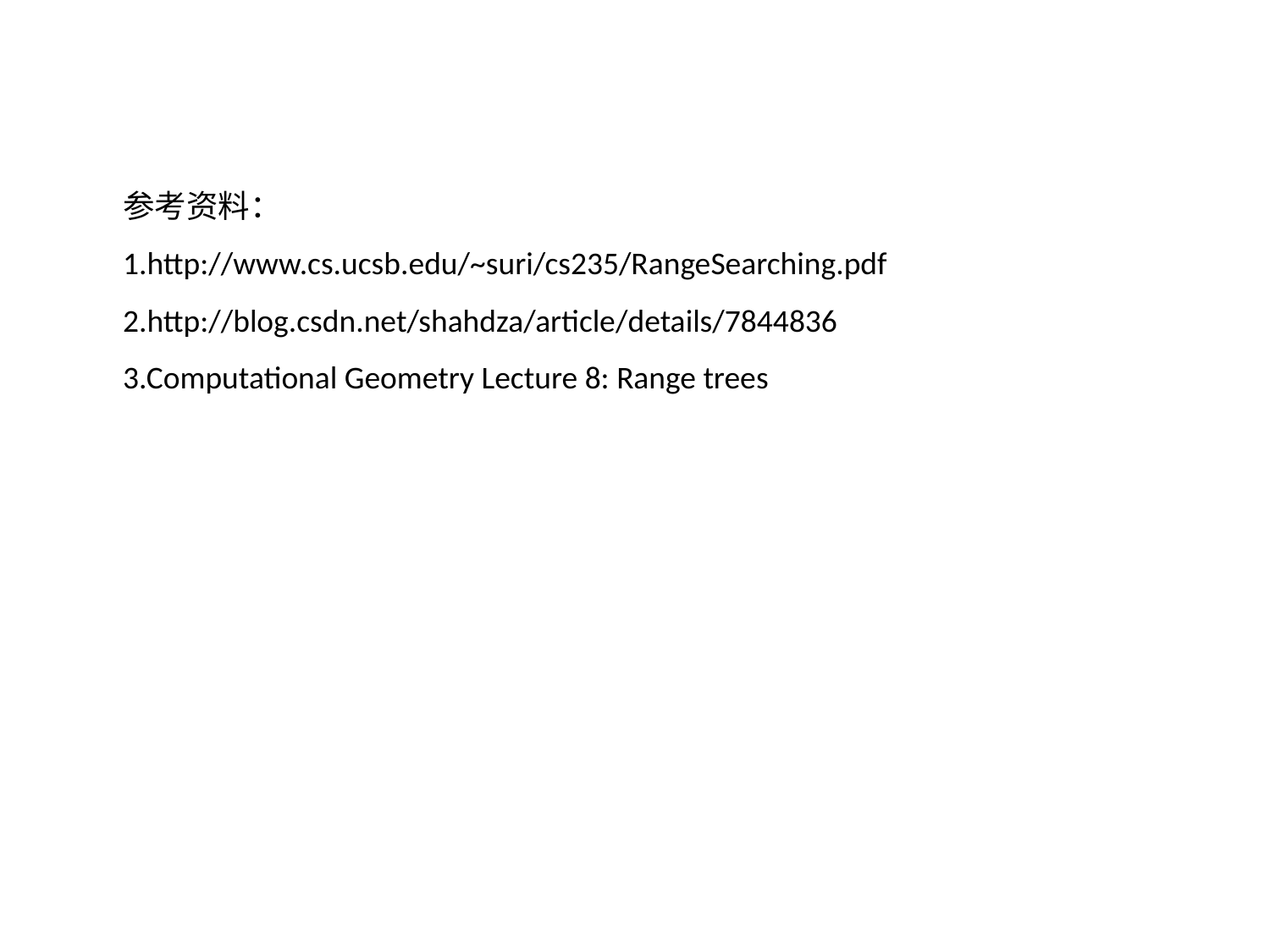

参考资料：
1.http://www.cs.ucsb.edu/~suri/cs235/RangeSearching.pdf
2.http://blog.csdn.net/shahdza/article/details/7844836
3.Computational Geometry Lecture 8: Range trees